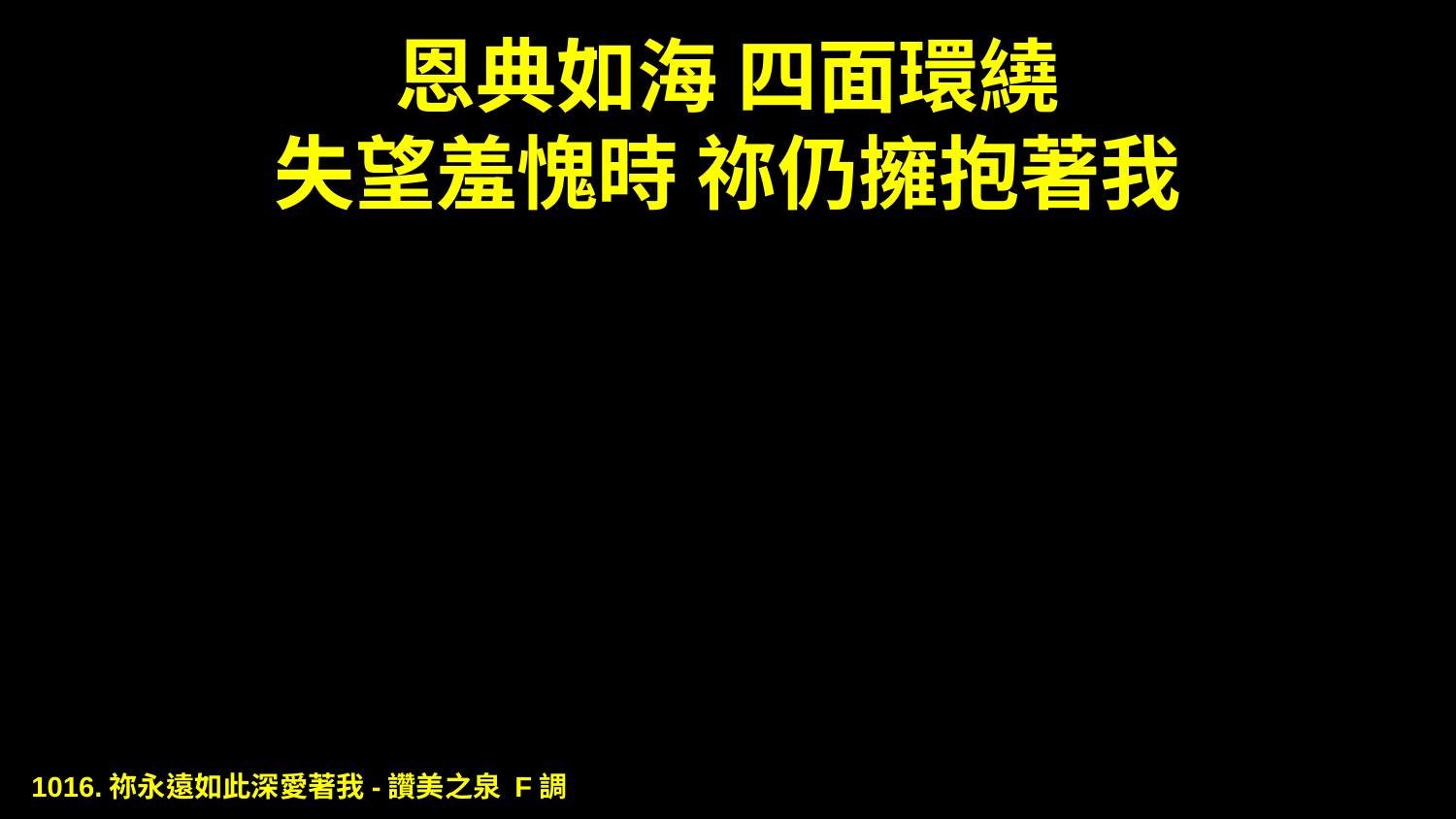

# 恩典如海 四面環繞 失望羞愧時 祢仍擁抱著我
1016.祢永遠如此深愛著我-讚美之泉 F調